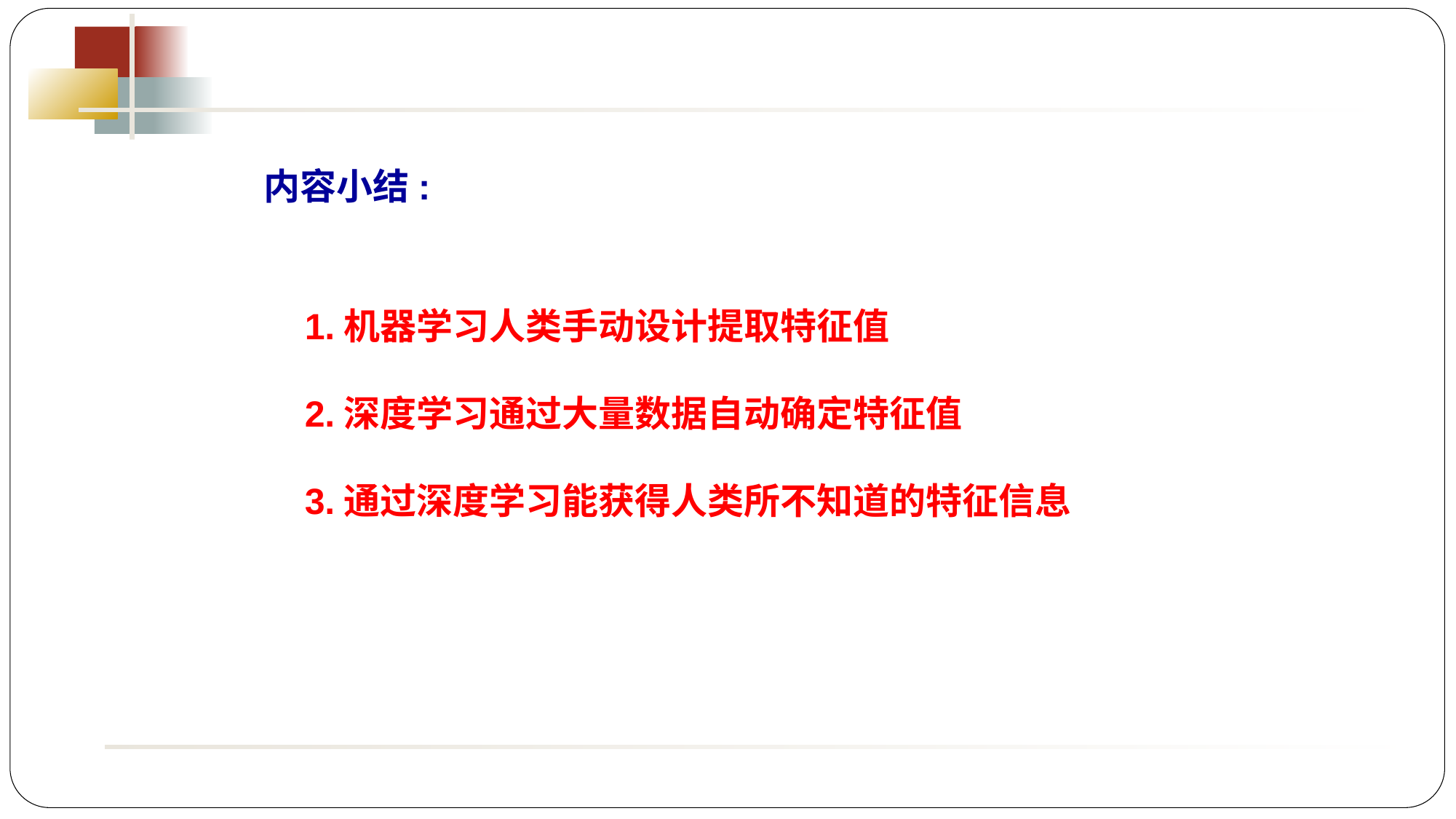

内容小结:

    1.机器学习人类手动设计提取特征值
    2.深度学习通过大量数据自动确定特征值
    3.通过深度学习能获得人类所不知道的特征信息